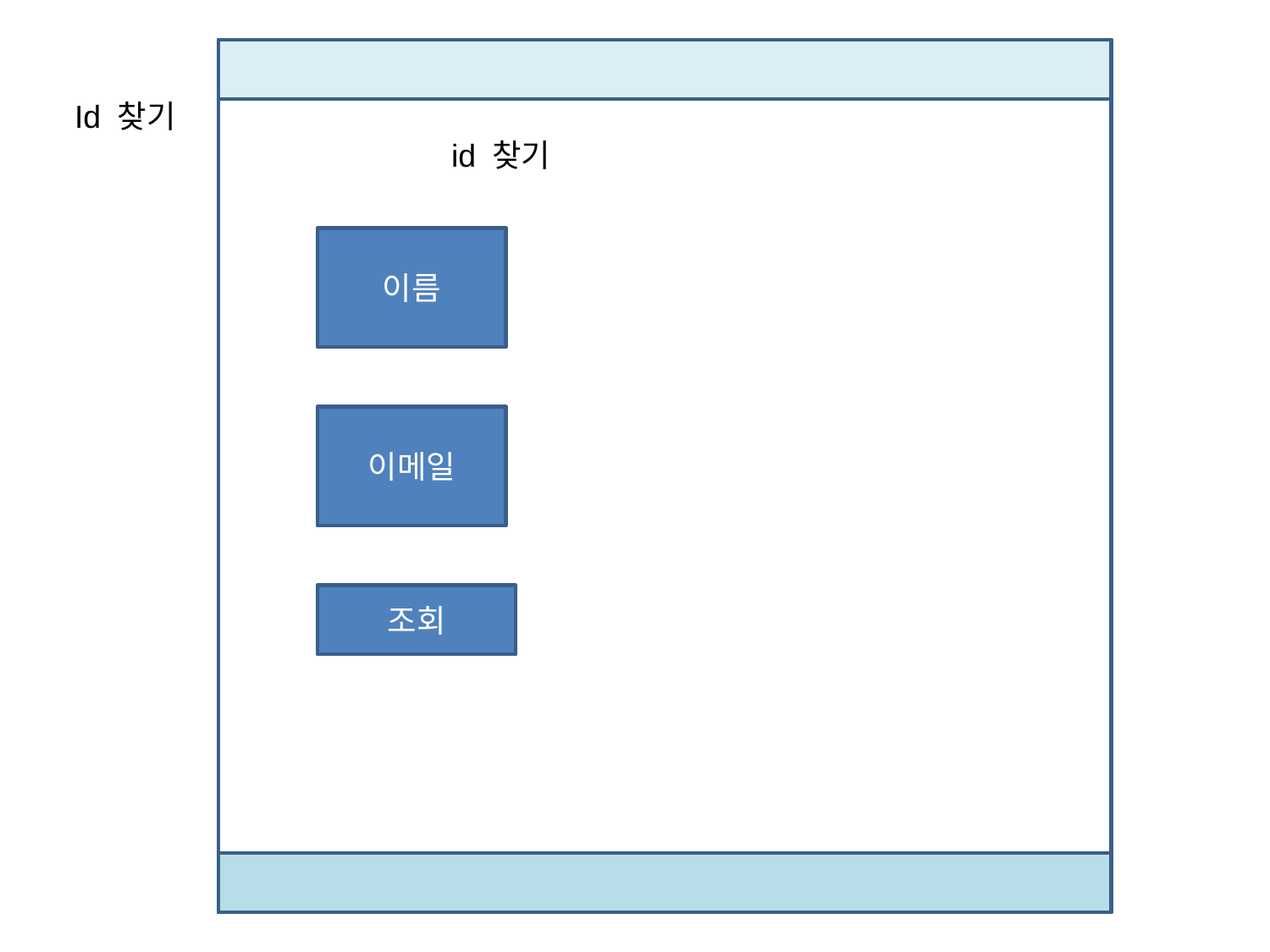

Id 찾기
id 찾기
이름
이메일
조회